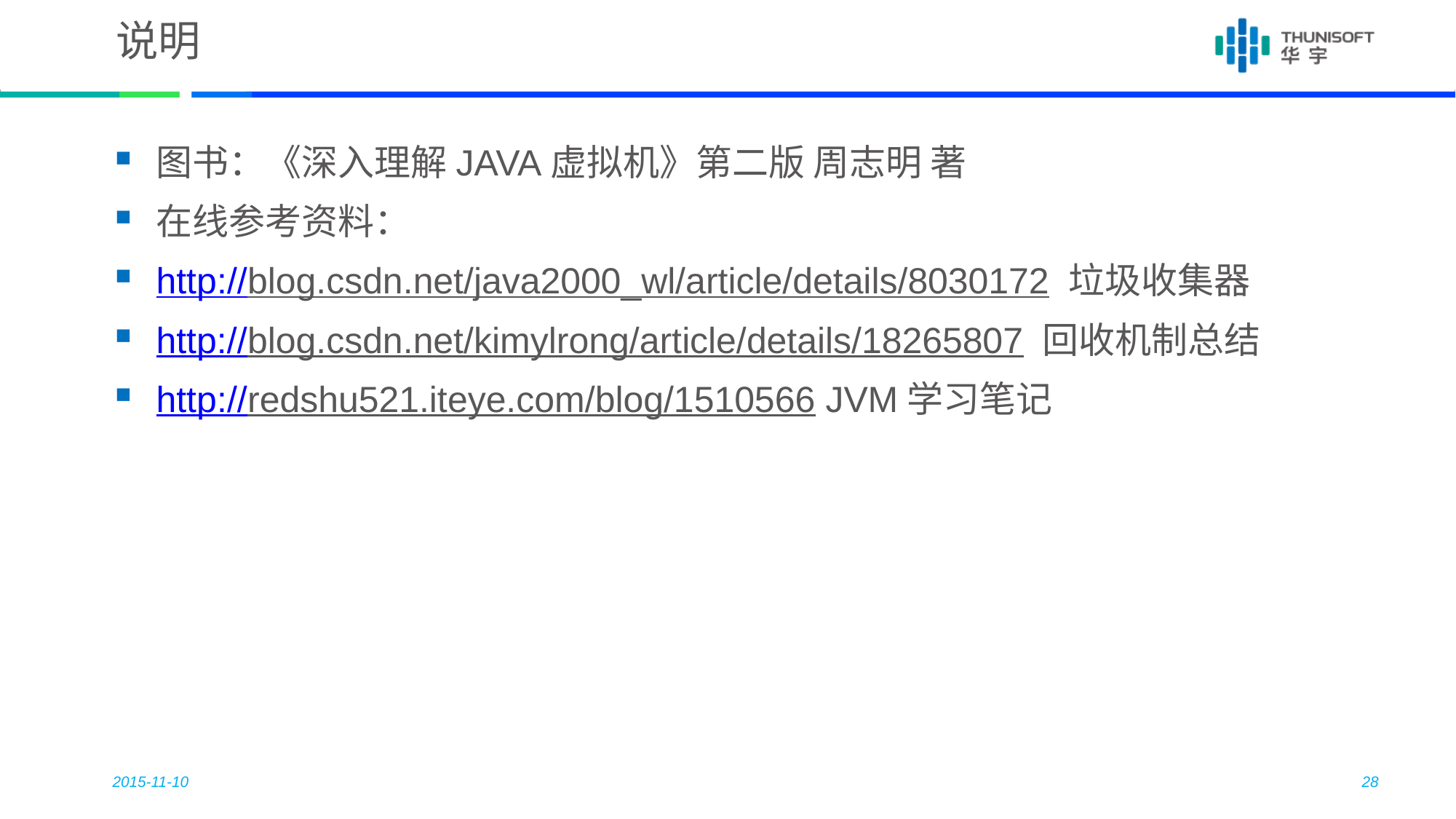

# 说明
图书：《深入理解JAVA虚拟机》第二版 周志明 著
在线参考资料：
http://blog.csdn.net/java2000_wl/article/details/8030172 垃圾收集器
http://blog.csdn.net/kimylrong/article/details/18265807 回收机制总结
http://redshu521.iteye.com/blog/1510566 JVM学习笔记

2015-11-10
28